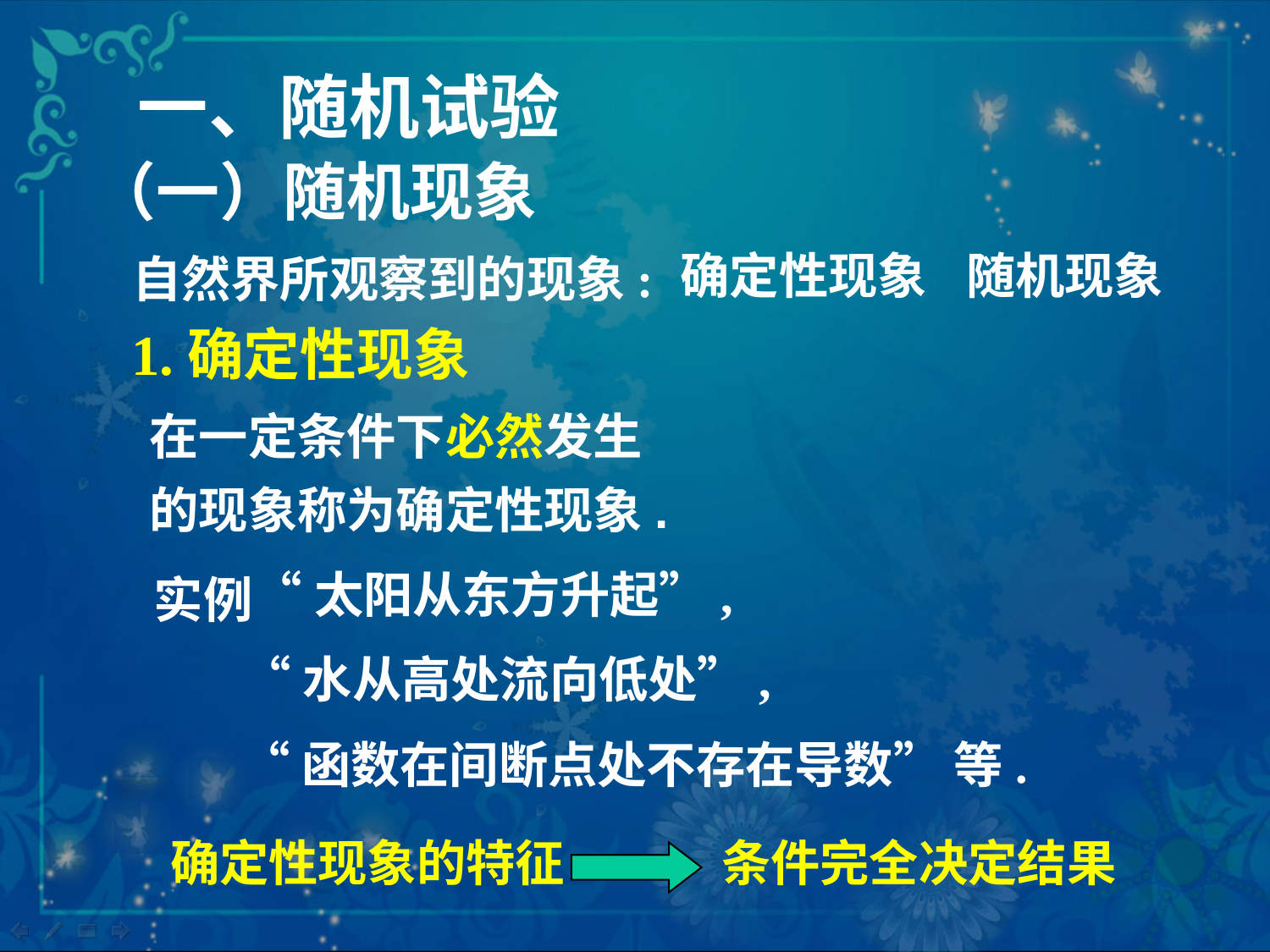

# 一、随机试验
（一）随机现象
确定性现象
随机现象
自然界所观察到的现象:
1.确定性现象
在一定条件下必然发生
的现象称为确定性现象.
     “太阳从东方升起”,
实例
“水从高处流向低处”,
“函数在间断点处不存在导数” 等.
确定性现象的特征
条件完全决定结果